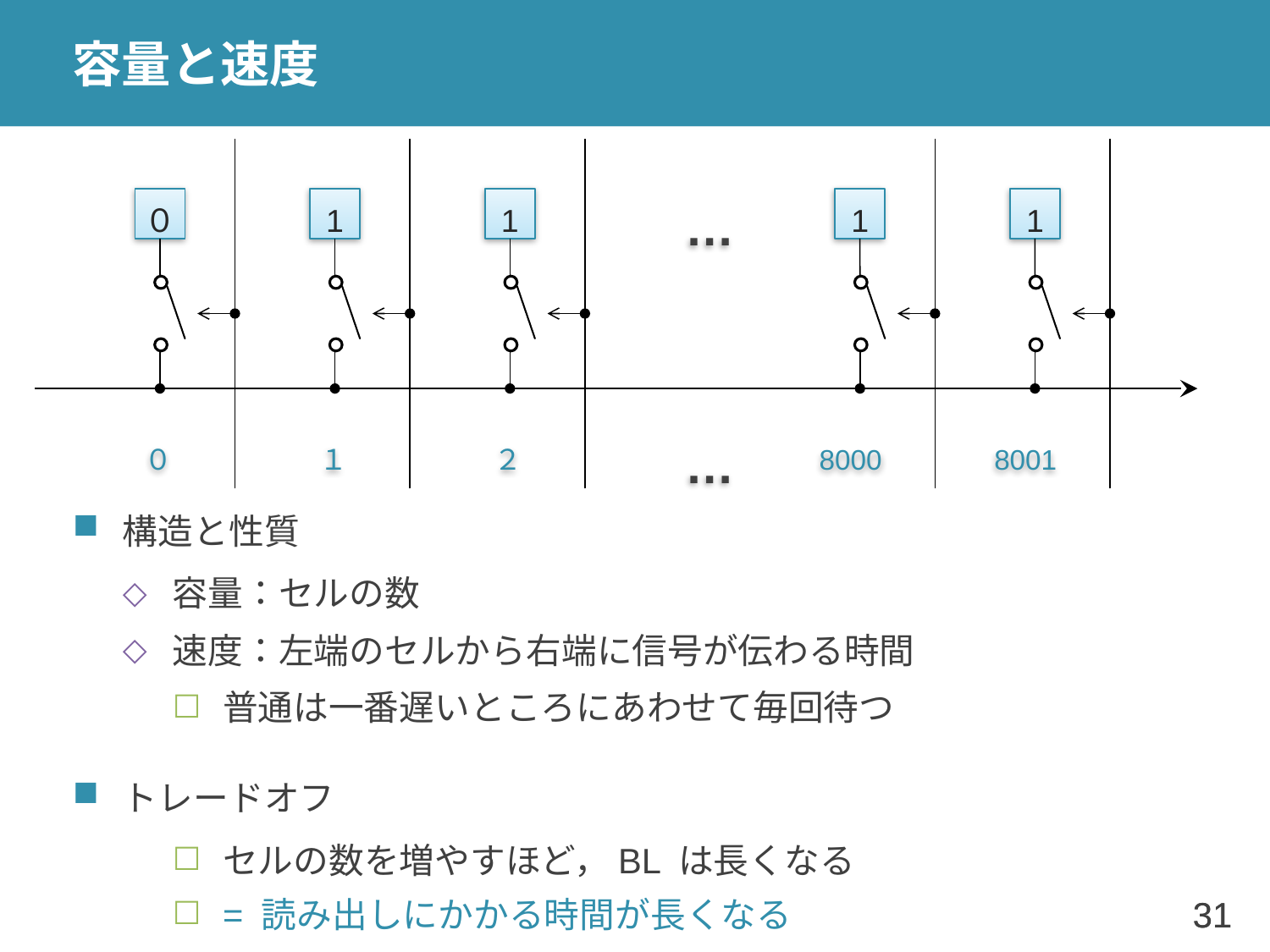

# 容量と速度
1
1
1
1
０
…

０
１
２
8000
8001
…
構造と性質
容量：セルの数
速度：左端のセルから右端に信号が伝わる時間
普通は一番遅いところにあわせて毎回待つ
トレードオフ
セルの数を増やすほど，BL は長くなる
= 読み出しにかかる時間が長くなる